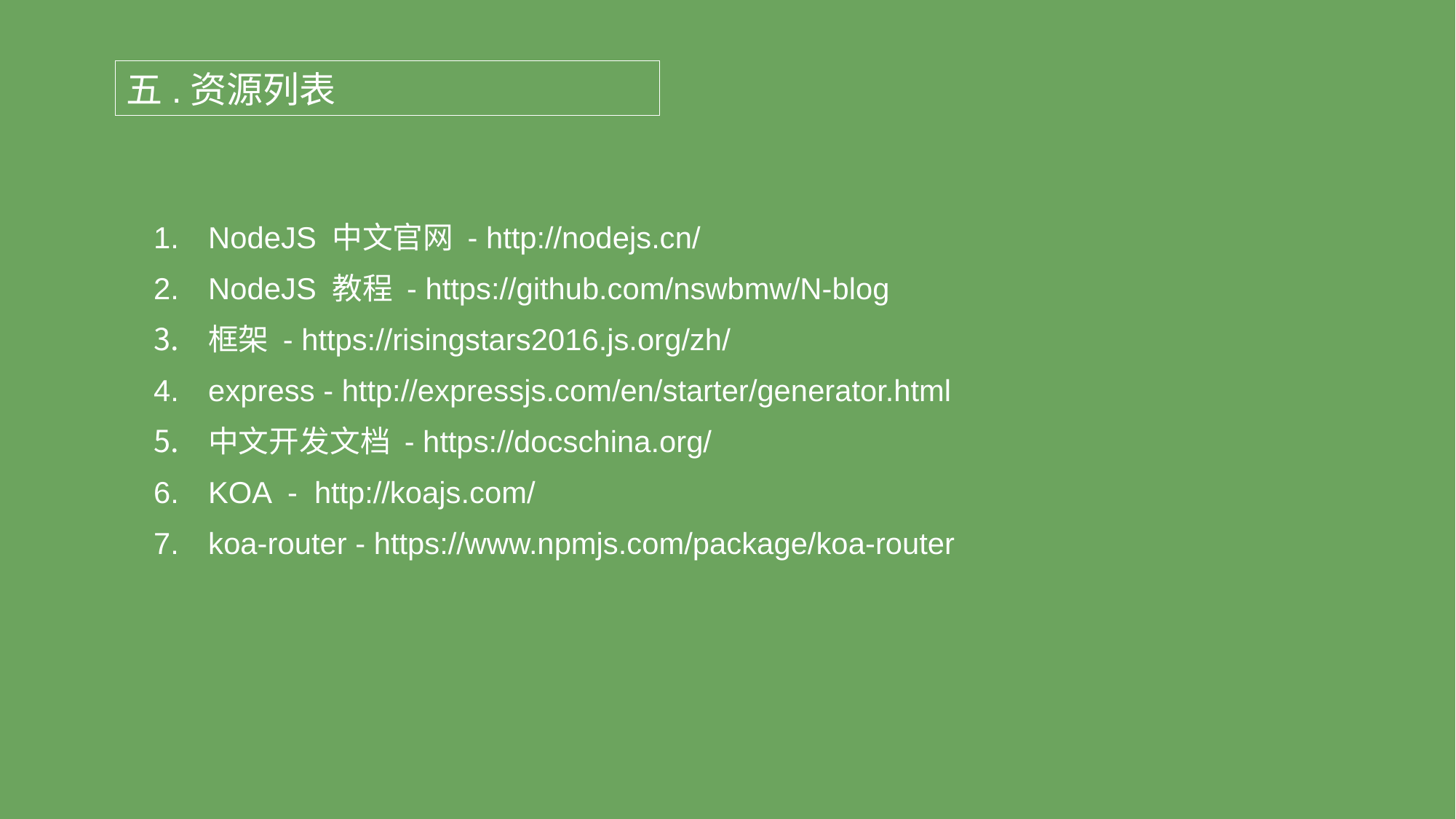

五.资源列表
NodeJS 中文官网 - http://nodejs.cn/
NodeJS 教程 - https://github.com/nswbmw/N-blog
框架 - https://risingstars2016.js.org/zh/
express - http://expressjs.com/en/starter/generator.html
中文开发文档 - https://docschina.org/
KOA  -  http://koajs.com/
koa-router - https://www.npmjs.com/package/koa-router